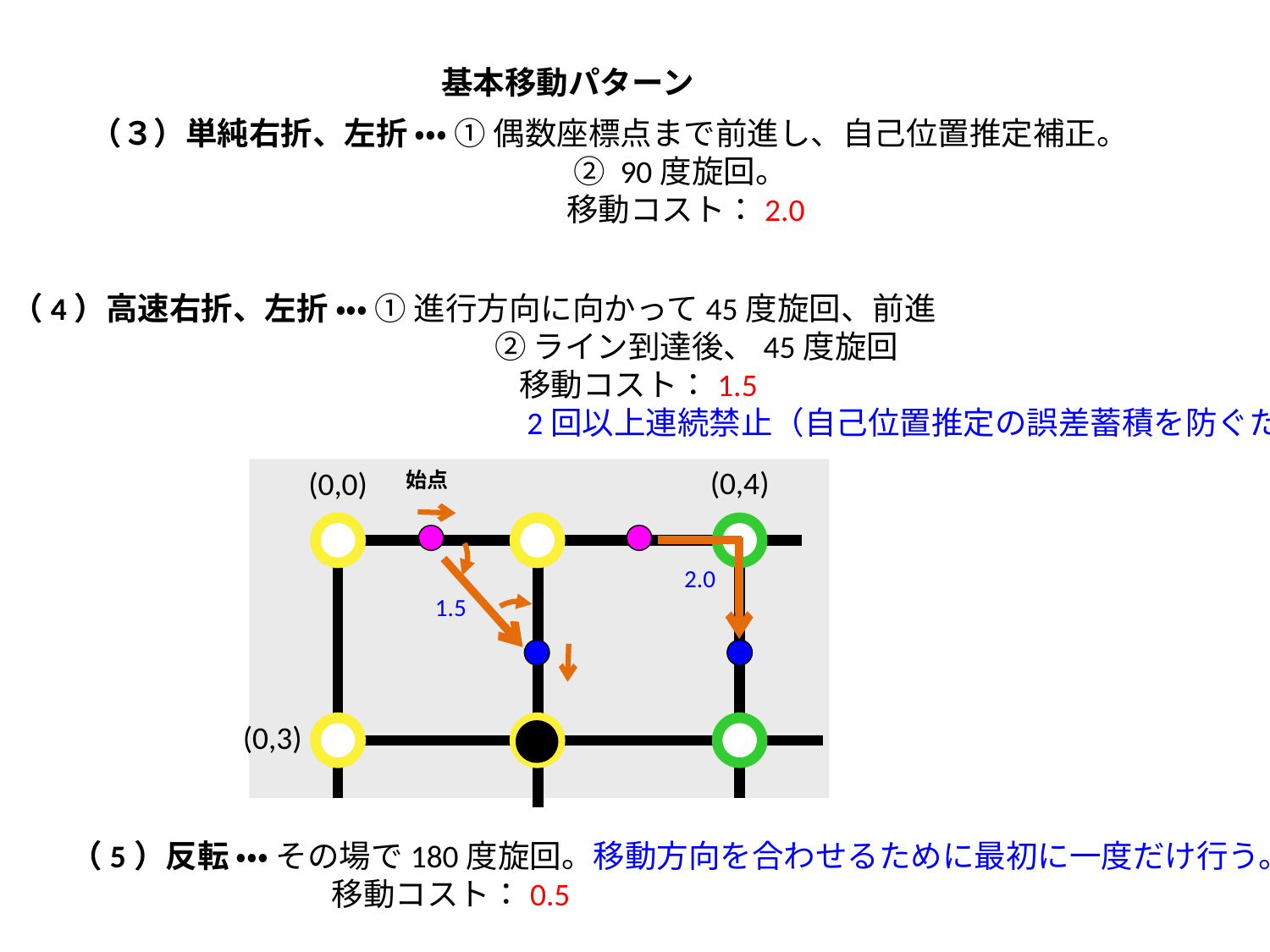

基本移動パターン
（３）単純右折、左折 ・・・ ① 偶数座標点まで前進し、自己位置推定補正。
　　　　　　　　　　　　 　　　② 90度旋回。
　　　　　　　　　　　　　　　移動コスト：2.0
（4）高速右折、左折 ・・・ ① 進行方向に向かって45度旋回、前進
　　　　　　　　　　　　 　　　② ライン到達後、45度旋回
　　　　　　　　　　　　　　　　移動コスト：1.5
　　　　　　　　　　　　　　　　2回以上連続禁止（自己位置推定の誤差蓄積を防ぐため）
(0,4)
(0,0)

始点

2.0
1.5

(0,3)

（5）反転 ・・・ その場で180度旋回。移動方向を合わせるために最初に一度だけ行う。
　　　　　　　　 移動コスト：0.5